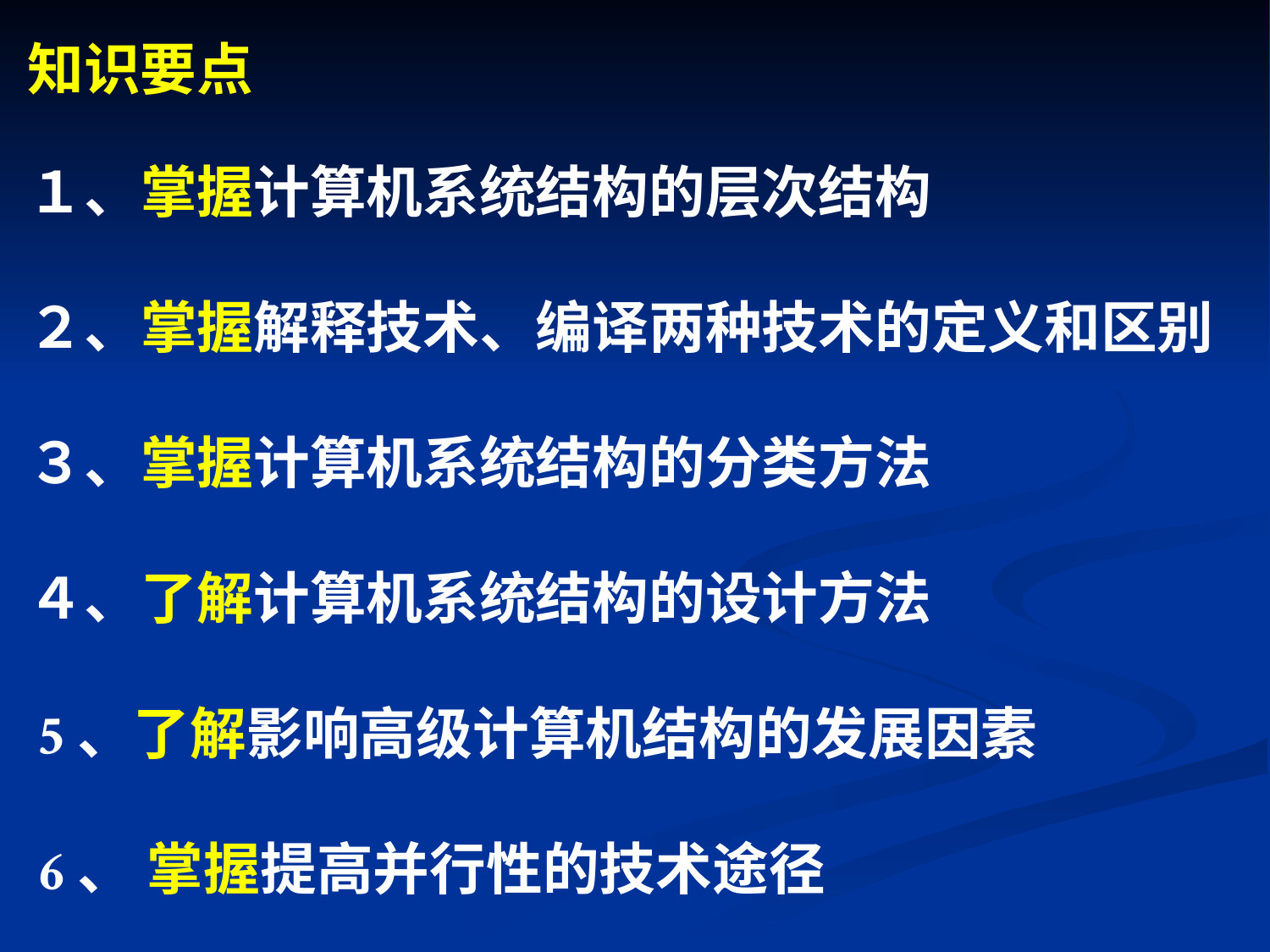

知识要点
１、掌握计算机系统结构的层次结构

２、掌握解释技术、编译两种技术的定义和区别

３、掌握计算机系统结构的分类方法

４、了解计算机系统结构的设计方法

 5、了解影响高级计算机结构的发展因素

 6、 掌握提高并行性的技术途径
9